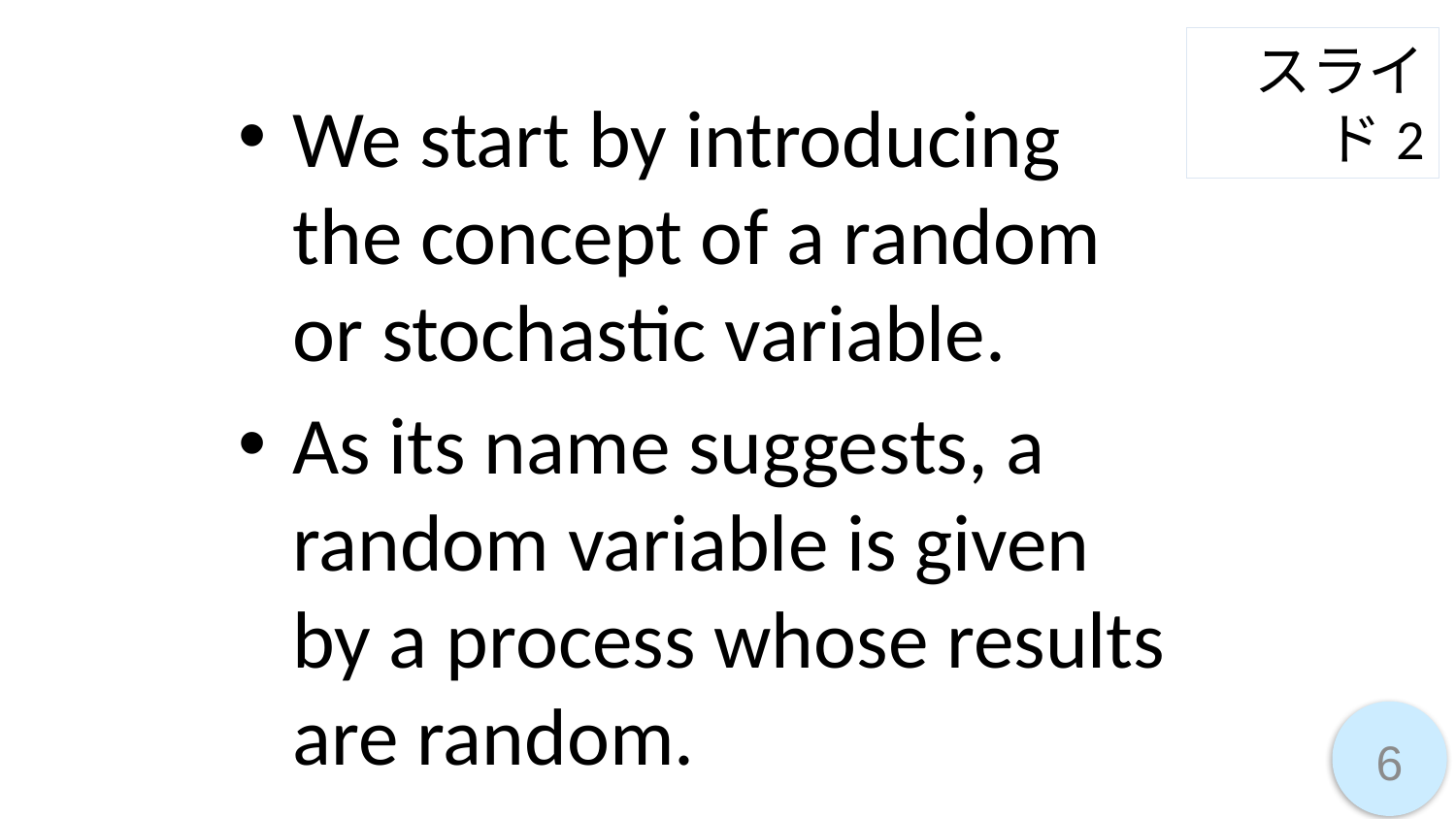

スライド2
We start by introducing the concept of a random or stochastic variable.
As its name suggests, a random variable is given by a process whose results are random.
6